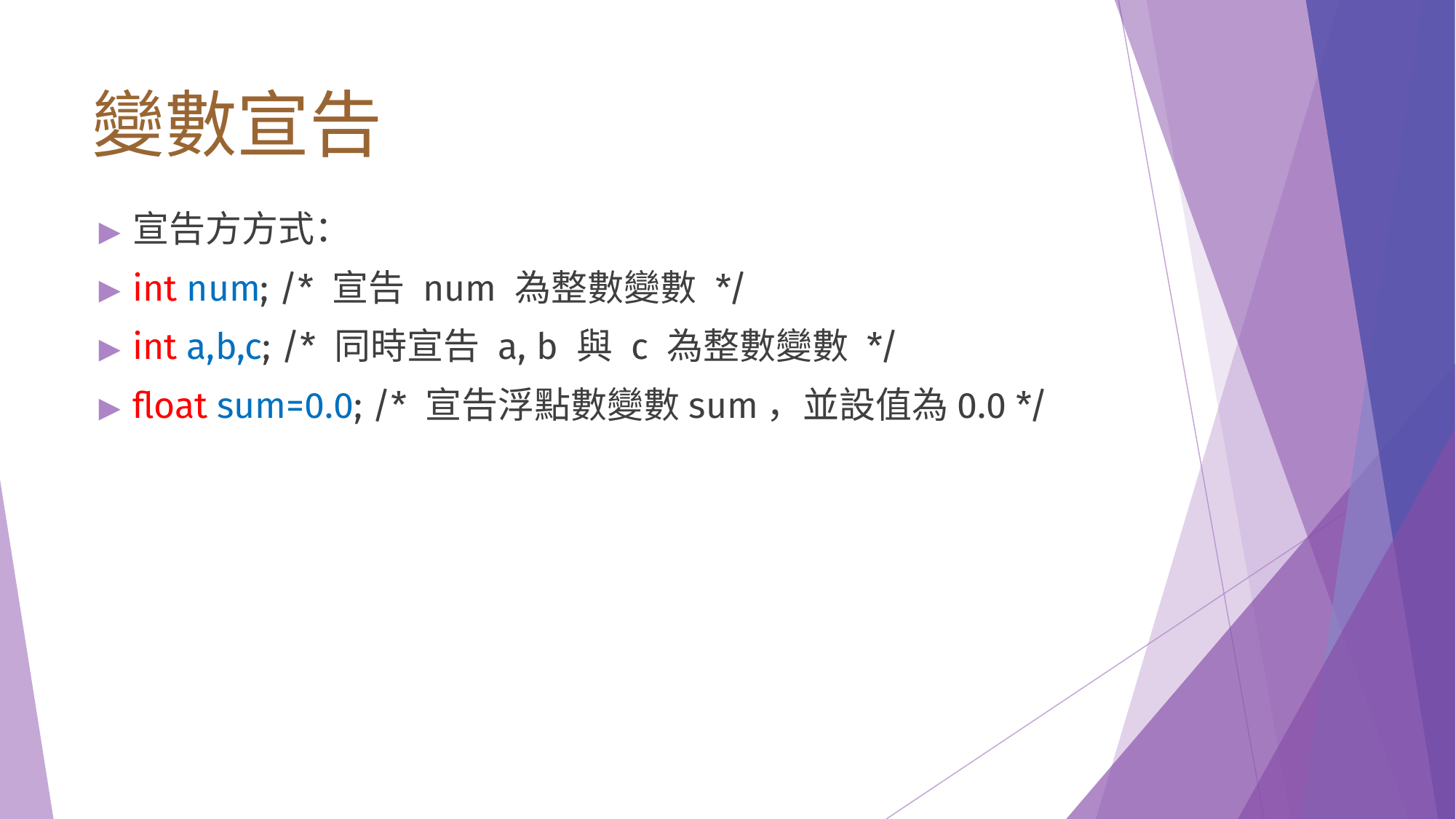

# 變數宣告
宣告⽅方式：
int num; /* 宣告 num 為整數變數 */
int a,b,c; /* 同時宣告 a, b 與 c 為整數變數 */
float sum=0.0; /* 宣告浮點數變數sum，並設值為0.0 */